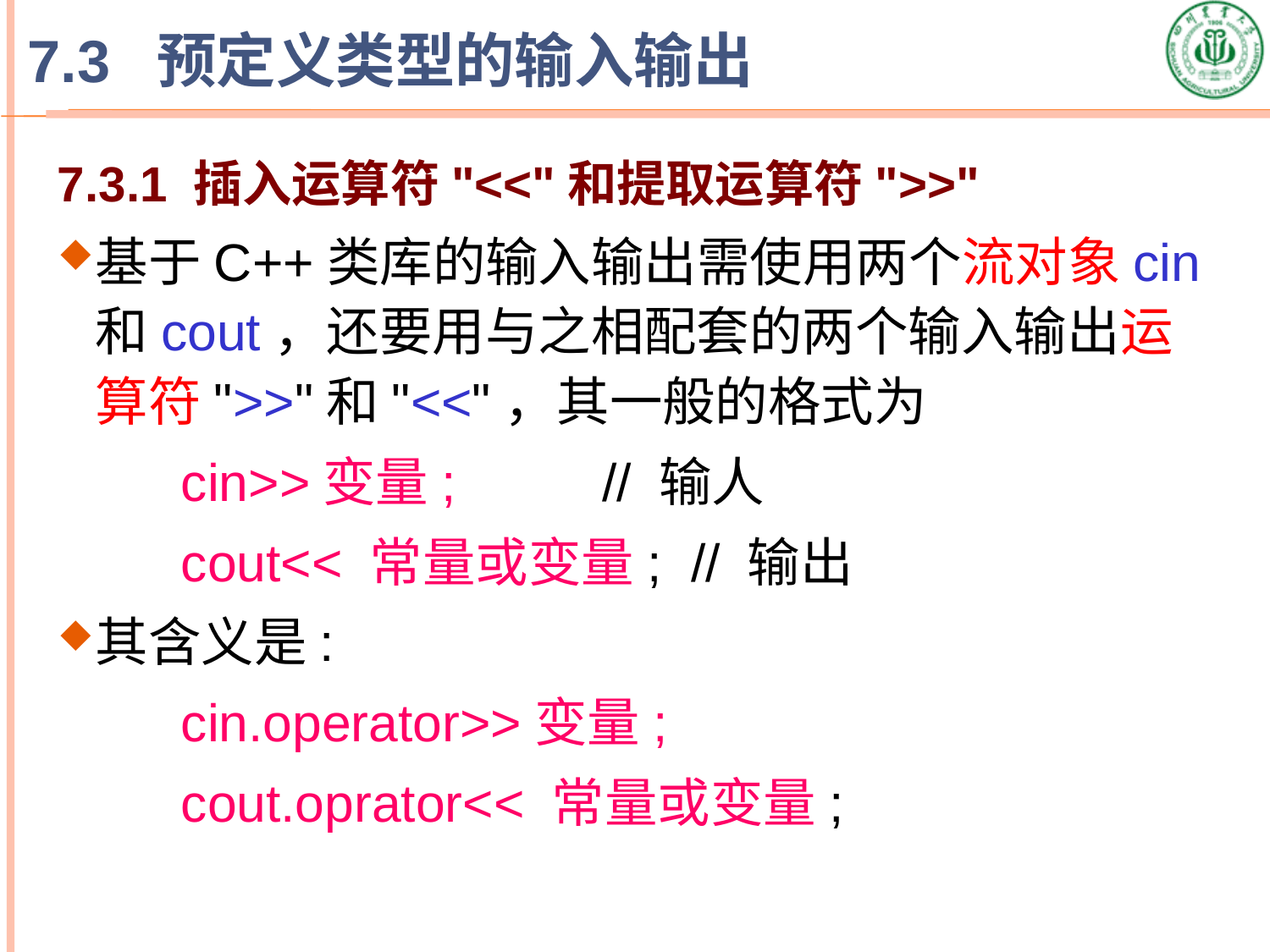

# 7.3  预定义类型的输入输出
7.3.1 插入运算符"<<"和提取运算符">>"
基于C++类库的输入输出需使用两个流对象cin和cout，还要用与之相配套的两个输入输出运算符">>"和"<<"，其一般的格式为
     cin>>变量;          // 输人
     cout<< 常量或变量;  // 输出
其含义是:
     cin.operator>>变量;
     cout.oprator<< 常量或变量;